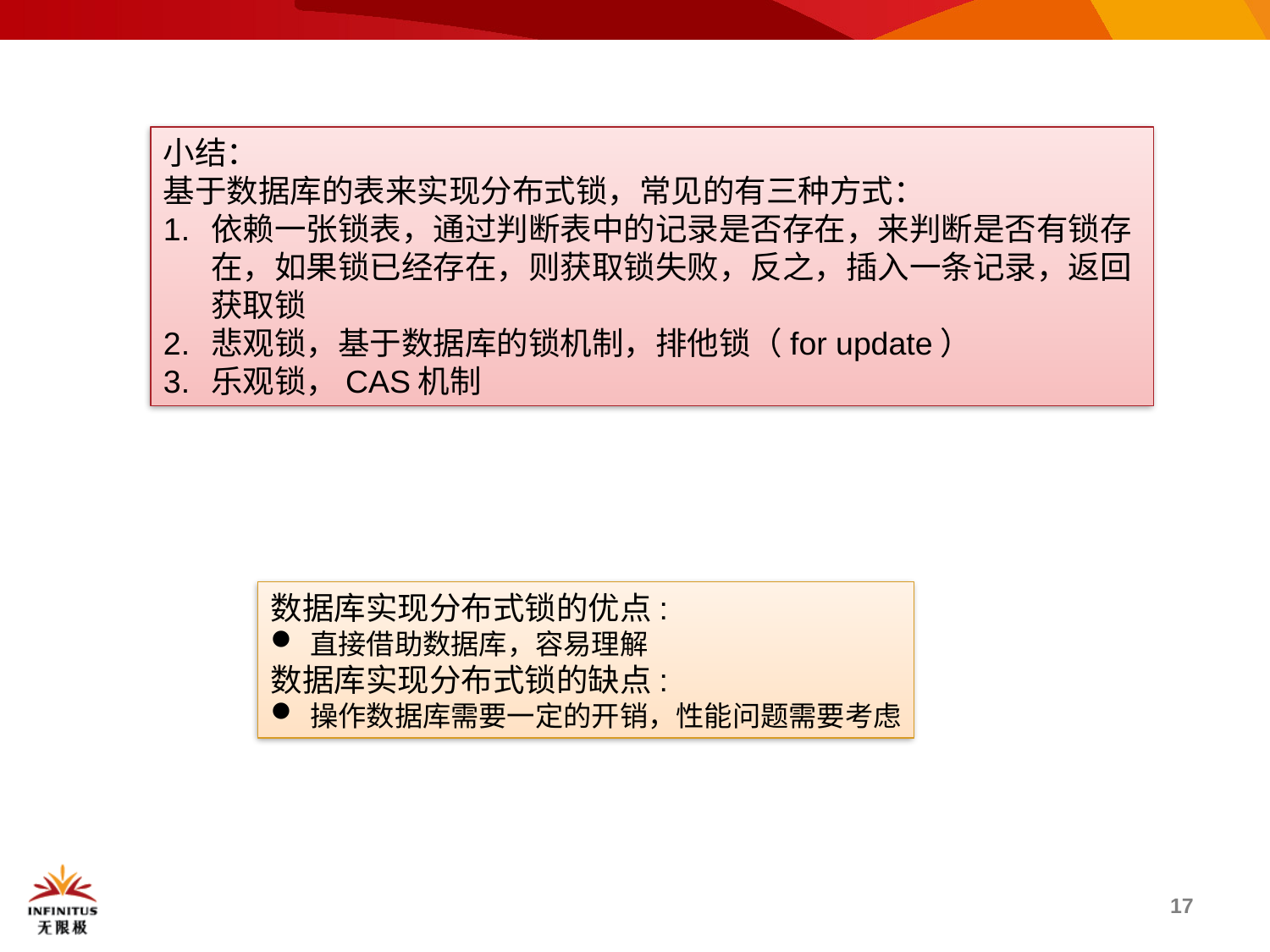

小结：
基于数据库的表来实现分布式锁，常见的有三种方式：
依赖一张锁表，通过判断表中的记录是否存在，来判断是否有锁存在，如果锁已经存在，则获取锁失败，反之，插入一条记录，返回获取锁
悲观锁，基于数据库的锁机制，排他锁（for update）
乐观锁，CAS机制
数据库实现分布式锁的优点:
直接借助数据库，容易理解
数据库实现分布式锁的缺点:
操作数据库需要一定的开销，性能问题需要考虑
17